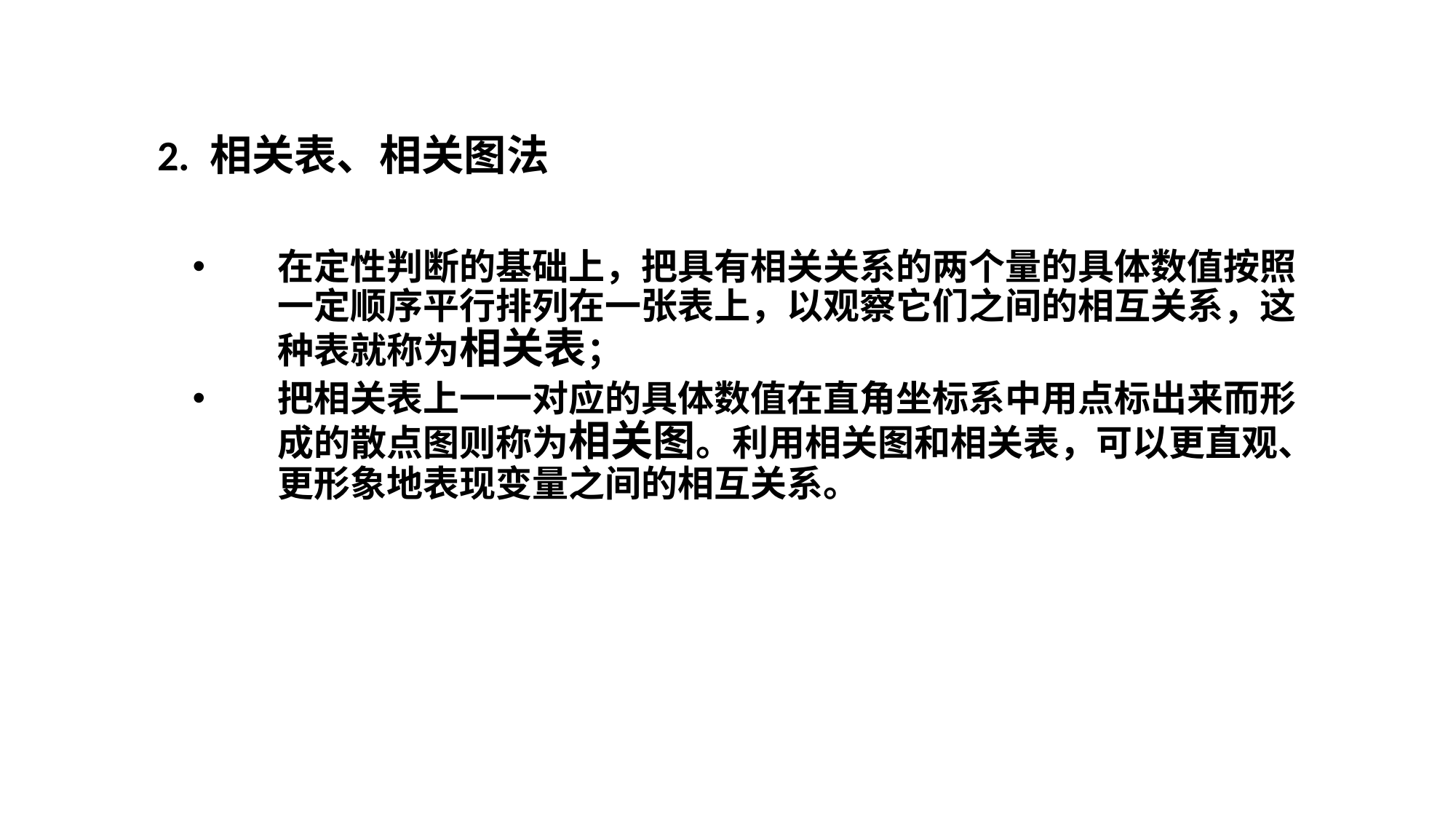

2. 相关表、相关图法

在定性判断的基础上，把具有相关关系的两个量的具体数值按照一定顺序平行排列在一张表上，以观察它们之间的相互关系，这种表就称为相关表；
把相关表上一一对应的具体数值在直角坐标系中用点标出来而形成的散点图则称为相关图。利用相关图和相关表，可以更直观、更形象地表现变量之间的相互关系。